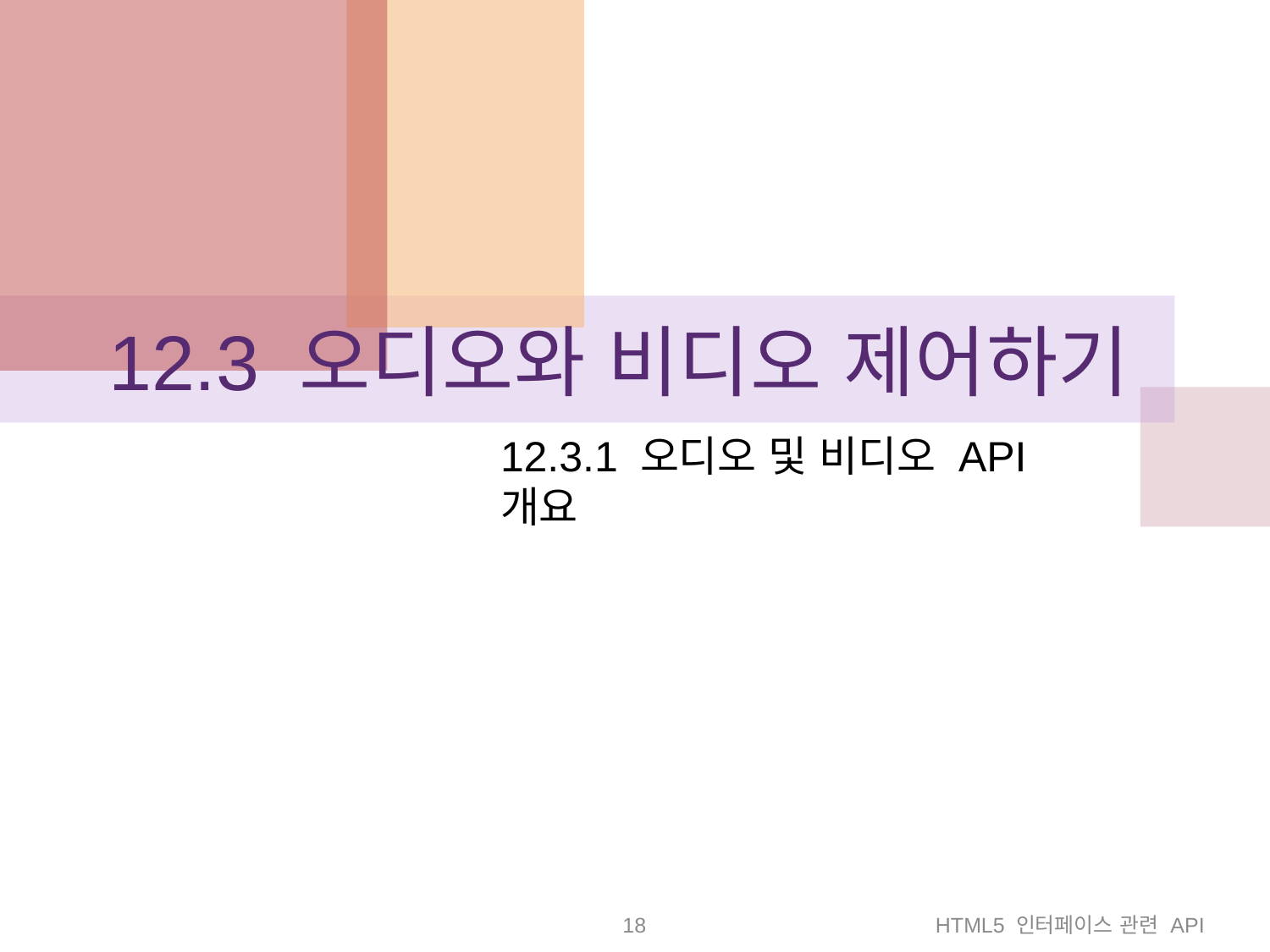

# 12.3 오디오와 비디오 제어하기
12.3.1 오디오 및 비디오 API 개요
18
HTML5 인터페이스 관련 API